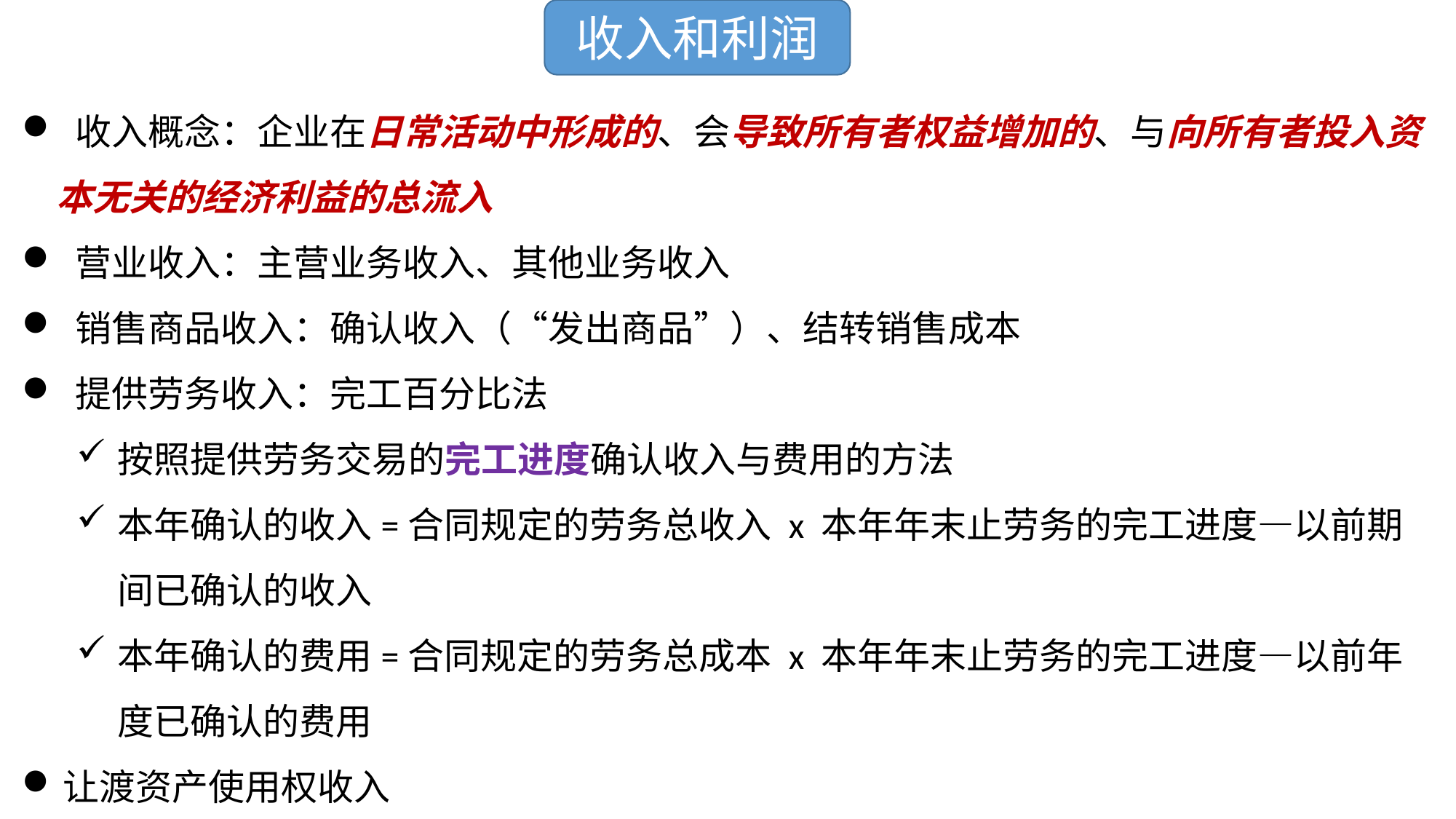

收入和利润
 收入概念：企业在日常活动中形成的、会导致所有者权益增加的、与向所有者投入资本无关的经济利益的总流入
 营业收入：主营业务收入、其他业务收入
 销售商品收入：确认收入（“发出商品”）、结转销售成本
 提供劳务收入：完工百分比法
按照提供劳务交易的完工进度确认收入与费用的方法
本年确认的收入=合同规定的劳务总收入 x 本年年末止劳务的完工进度—以前期间已确认的收入
本年确认的费用=合同规定的劳务总成本 x 本年年末止劳务的完工进度—以前年度已确认的费用
让渡资产使用权收入